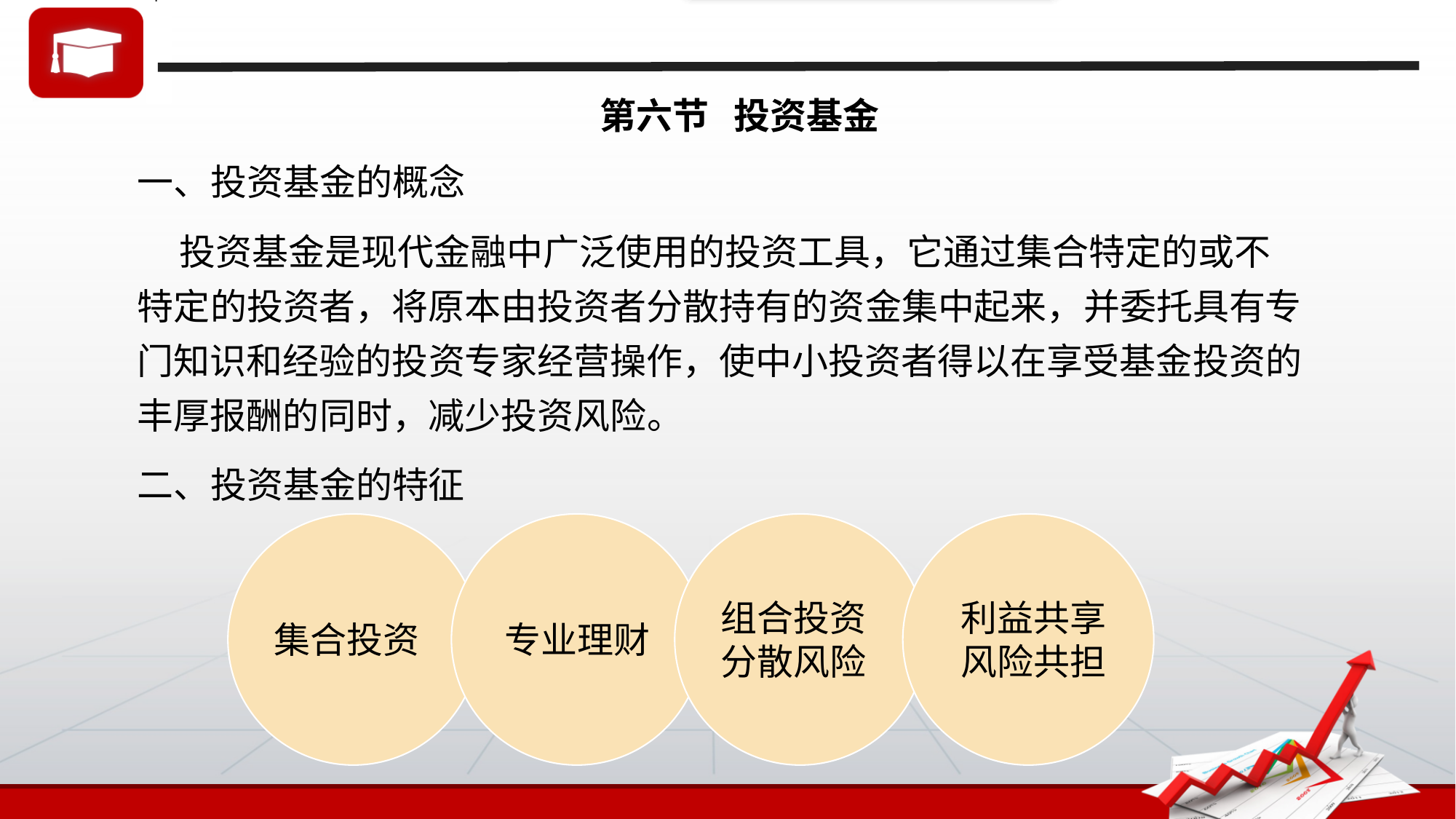

# 第六节   投资基金
一、投资基金的概念
    投资基金是现代金融中广泛使用的投资工具，它通过集合特定的或不特定的投资者，将原本由投资者分散持有的资金集中起来，并委托具有专门知识和经验的投资专家经营操作，使中小投资者得以在享受基金投资的丰厚报酬的同时，减少投资风险。
二、投资基金的特征

利益共享
风险共担
组合投资
分散风险
集合投资
专业理财